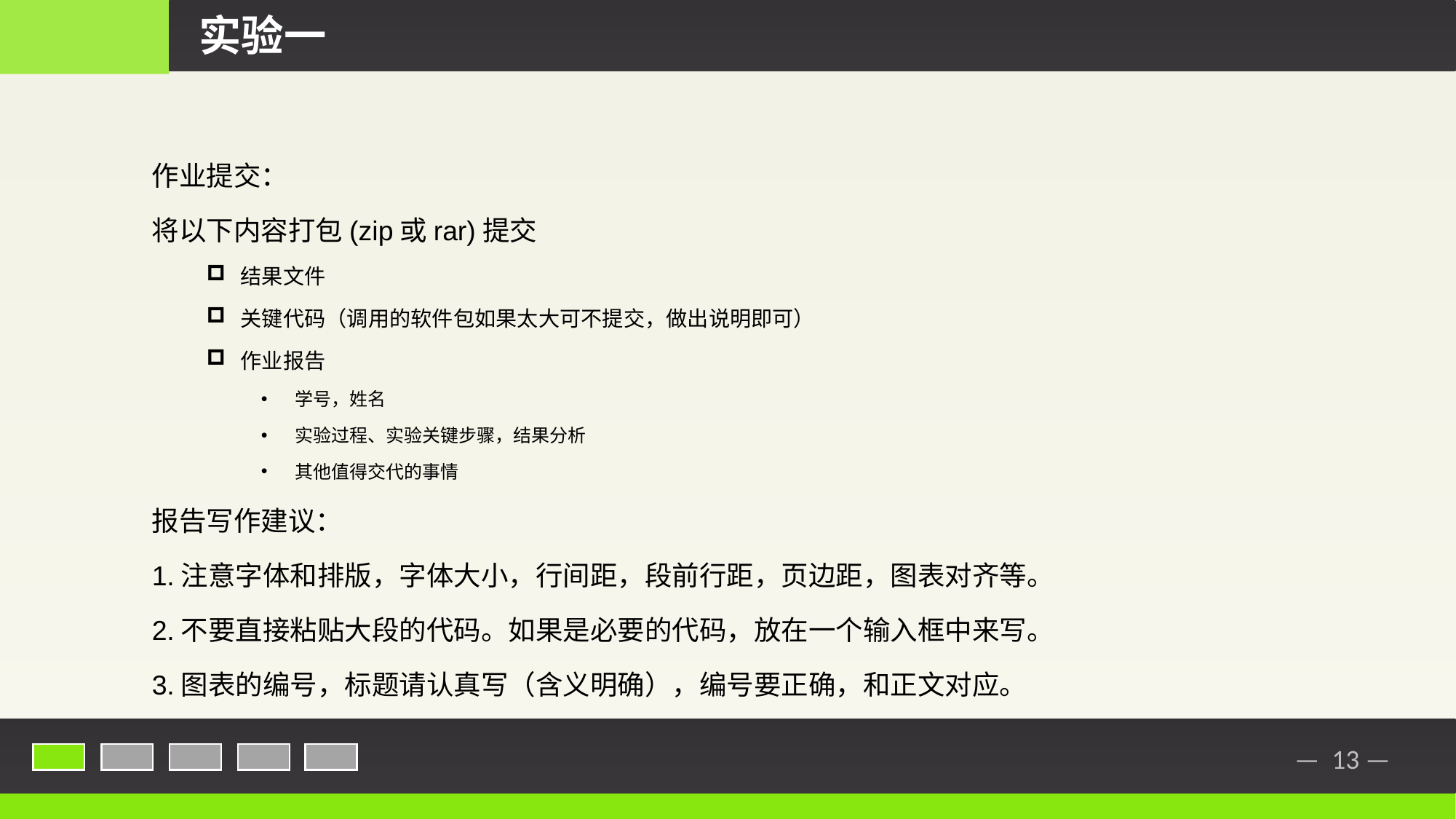

实验一
作业提交：
将以下内容打包(zip或rar)提交
结果文件
关键代码（调用的软件包如果太大可不提交，做出说明即可）
作业报告
学号，姓名
实验过程、实验关键步骤，结果分析
其他值得交代的事情
报告写作建议：
1.注意字体和排版，字体大小，行间距，段前行距，页边距，图表对齐等。
2.不要直接粘贴大段的代码。如果是必要的代码，放在一个输入框中来写。
3.图表的编号，标题请认真写（含义明确），编号要正确，和正文对应。